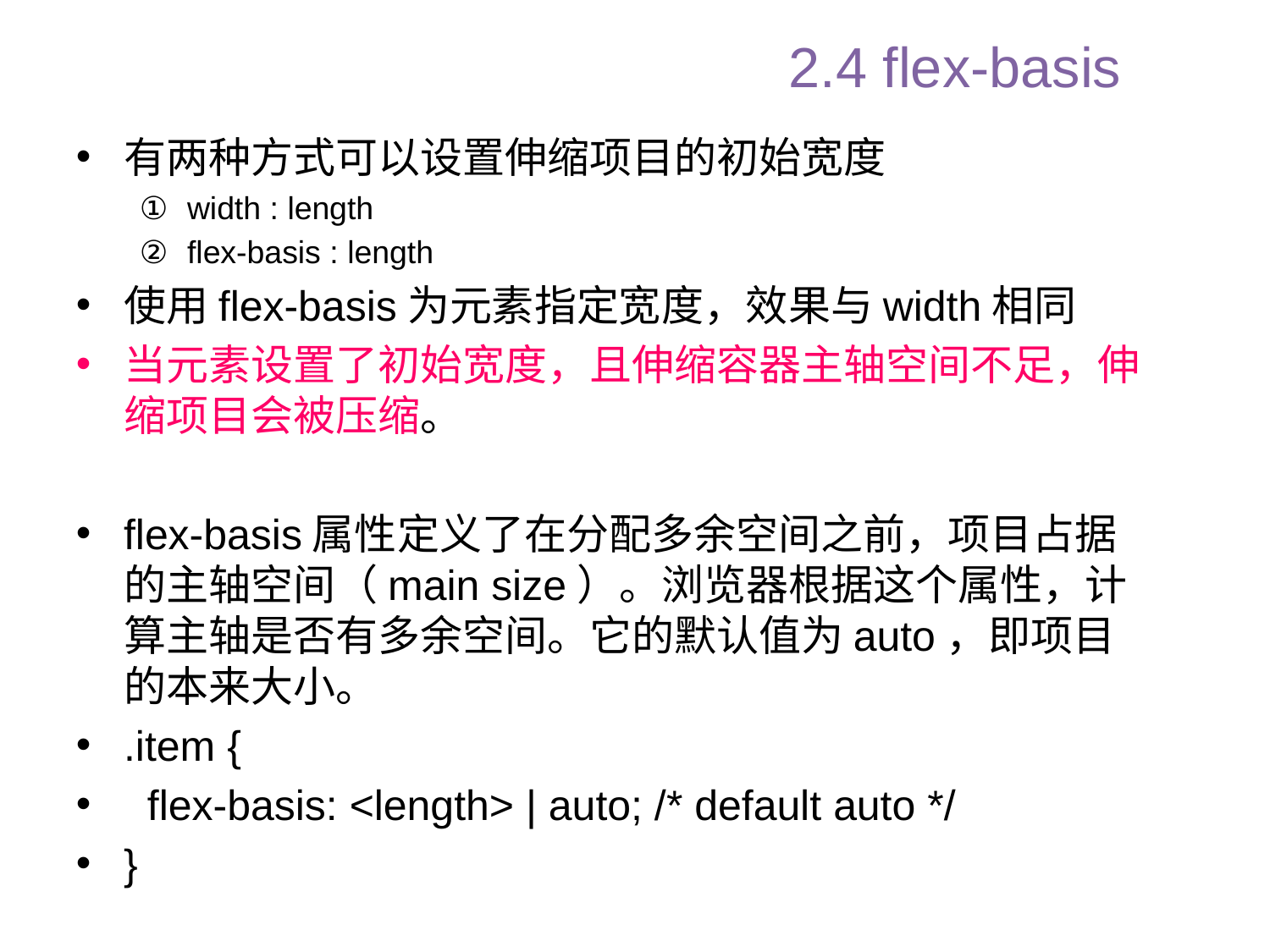

2.4 flex-basis
有两种方式可以设置伸缩项目的初始宽度
width : length
flex-basis : length
使用flex-basis为元素指定宽度，效果与width相同
当元素设置了初始宽度，且伸缩容器主轴空间不足，伸缩项目会被压缩。

flex-basis属性定义了在分配多余空间之前，项目占据的主轴空间（main size）。浏览器根据这个属性，计算主轴是否有多余空间。它的默认值为auto，即项目的本来大小。
.item {
  flex-basis: <length> | auto; /* default auto */
}